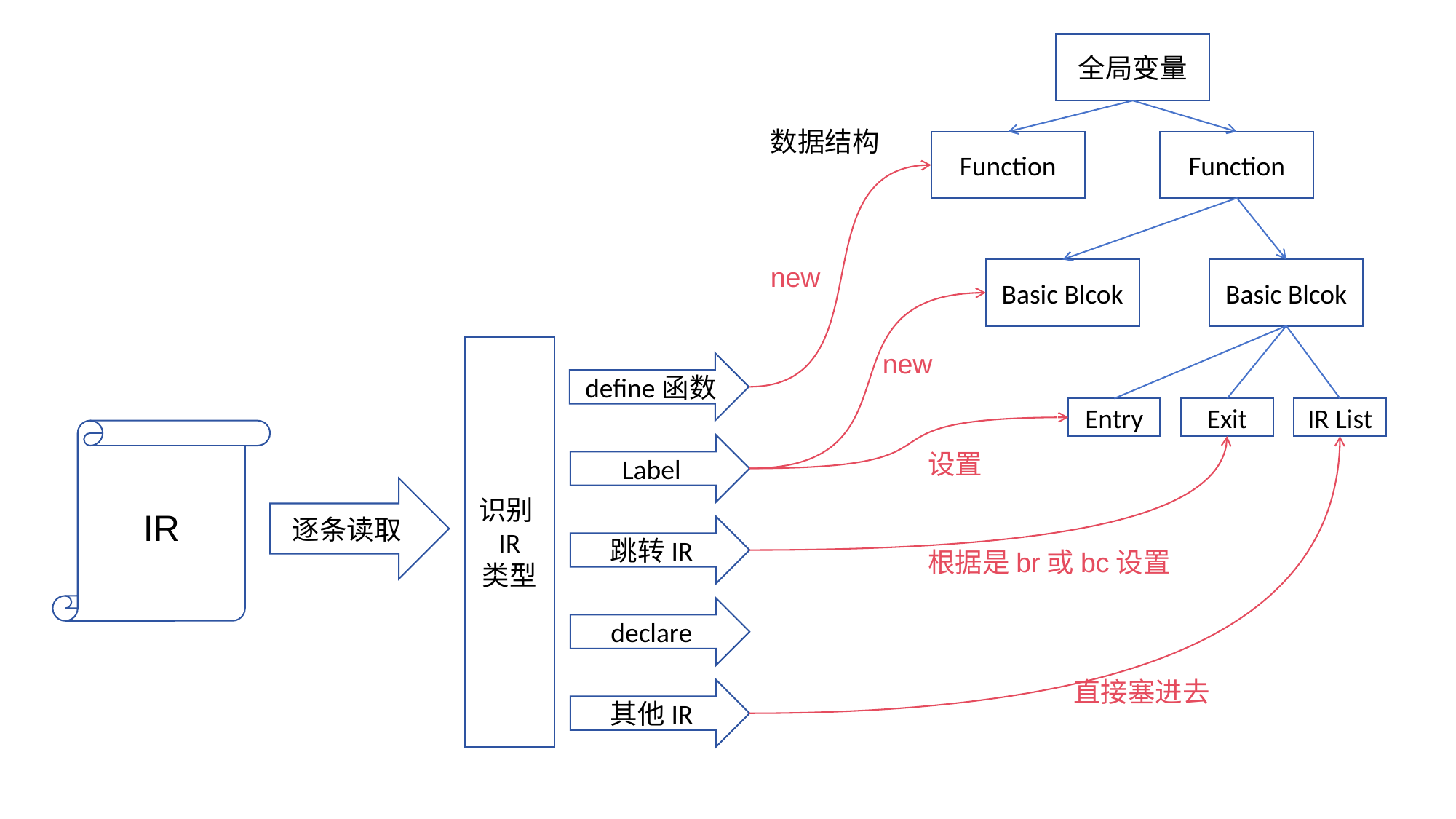

全局变量
数据结构
Function
Function
new
Basic Blcok
Basic Blcok
识别IR
类型
new
define函数
Entry
Exit
IR List
IR
Label
设置
逐条读取
跳转IR
根据是br或bc设置
declare
直接塞进去
其他IR